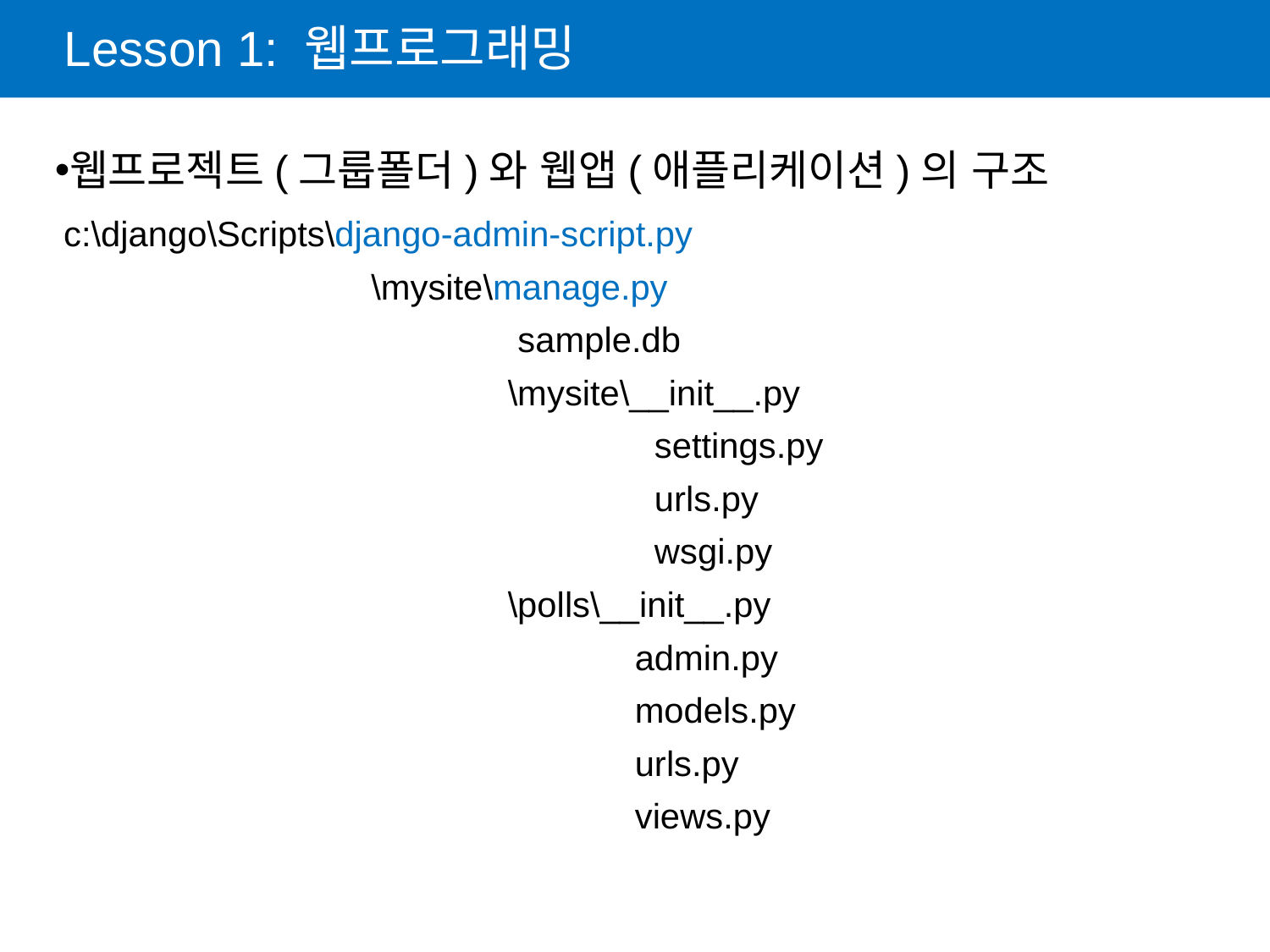

# Lesson 1: 웹프로그래밍
웹프로젝트(그룹폴더)와 웹앱(애플리케이션)의 구조

c:\django\Scripts\django-admin-script.py
			   \mysite\manage.py
				     sample.db
				    \mysite\__init__.py
					      settings.py
					      urls.py
					      wsgi.py
				    \polls\__init__.py
					    admin.py
					    models.py
					    urls.py
					    views.py